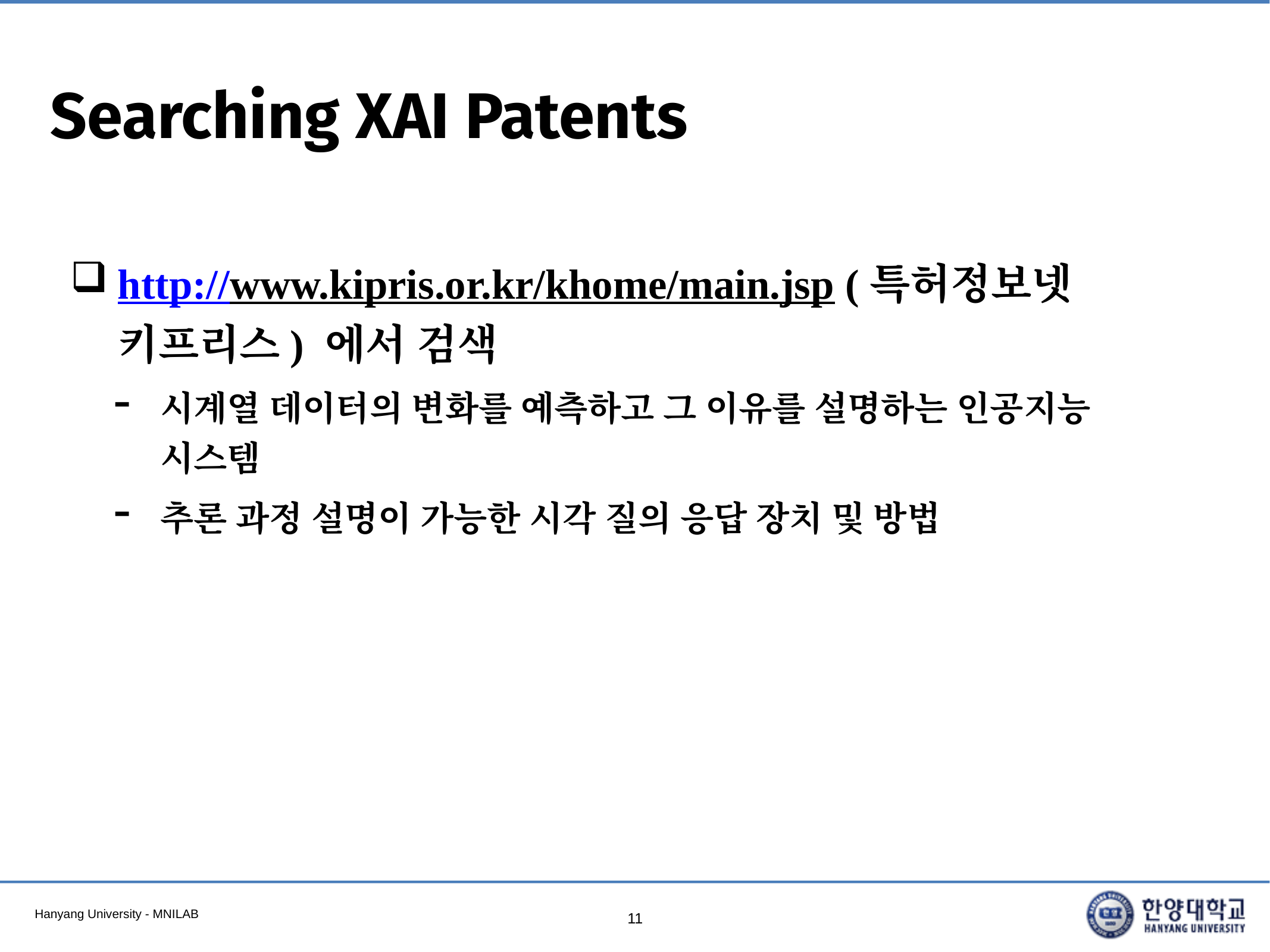

# Searching XAI Patents
http://www.kipris.or.kr/khome/main.jsp (특허정보넷 키프리스) 에서 검색
시계열 데이터의 변화를 예측하고 그 이유를 설명하는 인공지능 시스템
추론 과정 설명이 가능한 시각 질의 응답 장치 및 방법
11